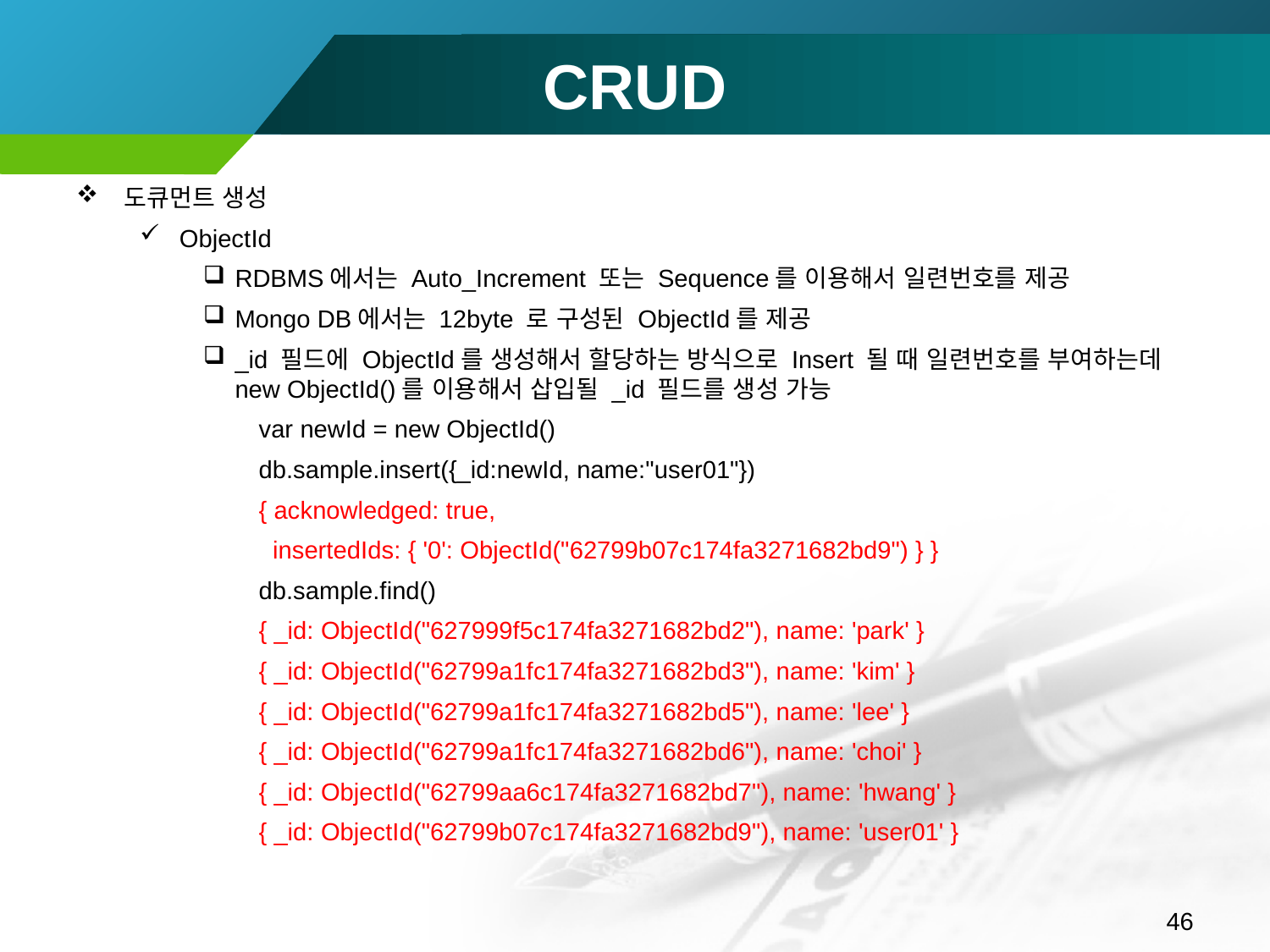

# CRUD
도큐먼트 생성
ObjectId
RDBMS에서는 Auto_Increment 또는 Sequence를 이용해서 일련번호를 제공
Mongo DB에서는 12byte 로 구성된 ObjectId를 제공
_id 필드에 ObjectId를 생성해서 할당하는 방식으로 Insert 될 때 일련번호를 부여하는데 new ObjectId()를 이용해서 삽입될 _id 필드를 생성 가능
var newId = new ObjectId()
db.sample.insert({_id:newId, name:"user01"})
{ acknowledged: true,
  insertedIds: { '0': ObjectId("62799b07c174fa3271682bd9") } }
db.sample.find()
{ _id: ObjectId("627999f5c174fa3271682bd2"), name: 'park' }
{ _id: ObjectId("62799a1fc174fa3271682bd3"), name: 'kim' }
{ _id: ObjectId("62799a1fc174fa3271682bd5"), name: 'lee' }
{ _id: ObjectId("62799a1fc174fa3271682bd6"), name: 'choi' }
{ _id: ObjectId("62799aa6c174fa3271682bd7"), name: 'hwang' }
{ _id: ObjectId("62799b07c174fa3271682bd9"), name: 'user01' }

46